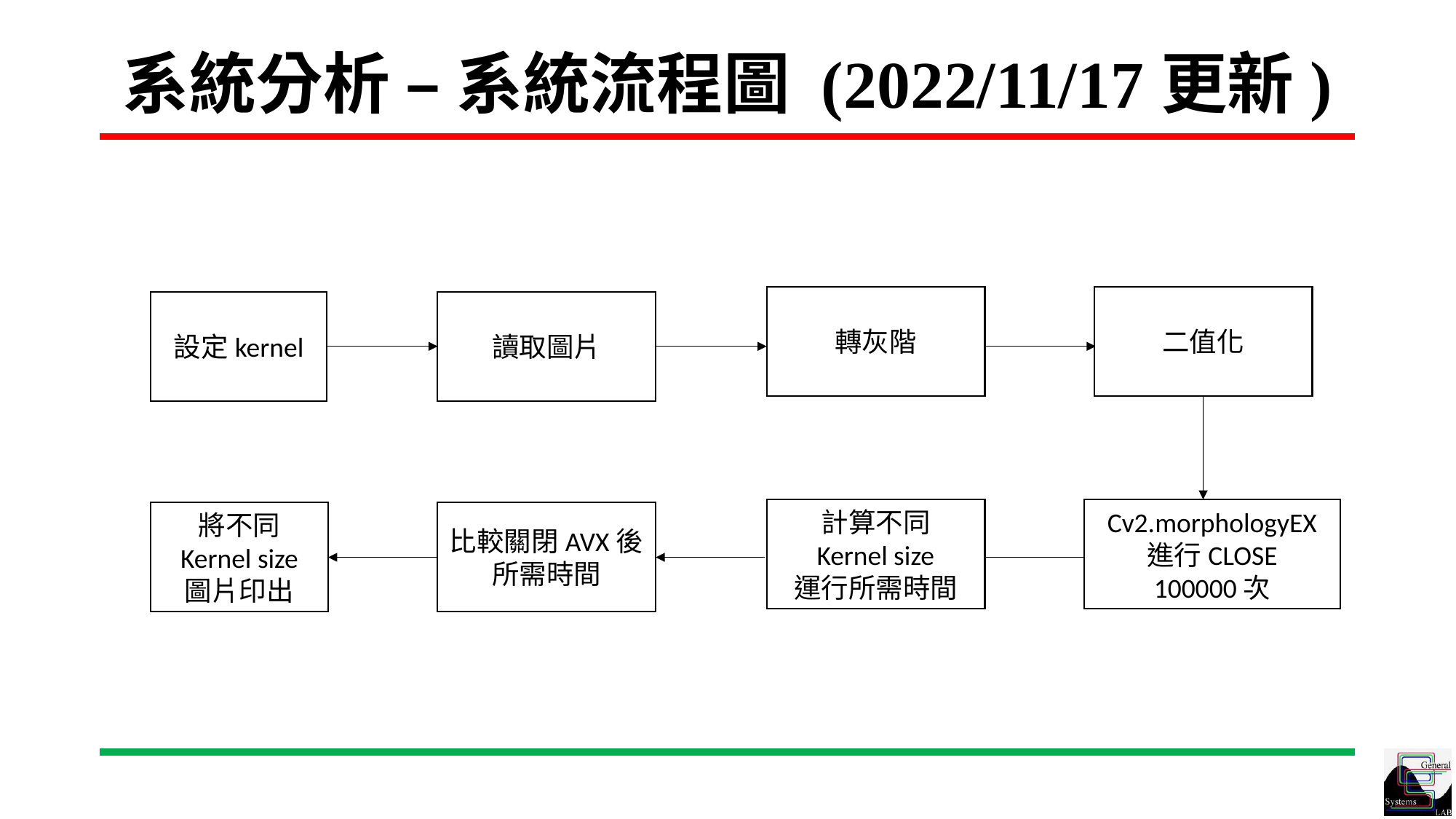

# 系統分析 – 系統流程圖 (2022/11/17更新)
轉灰階
二值化
設定kernel
讀取圖片
計算不同
Kernel size
運行所需時間
Cv2.morphologyEX
進行CLOSE
100000次
將不同
Kernel size
圖片印出
比較關閉AVX後所需時間